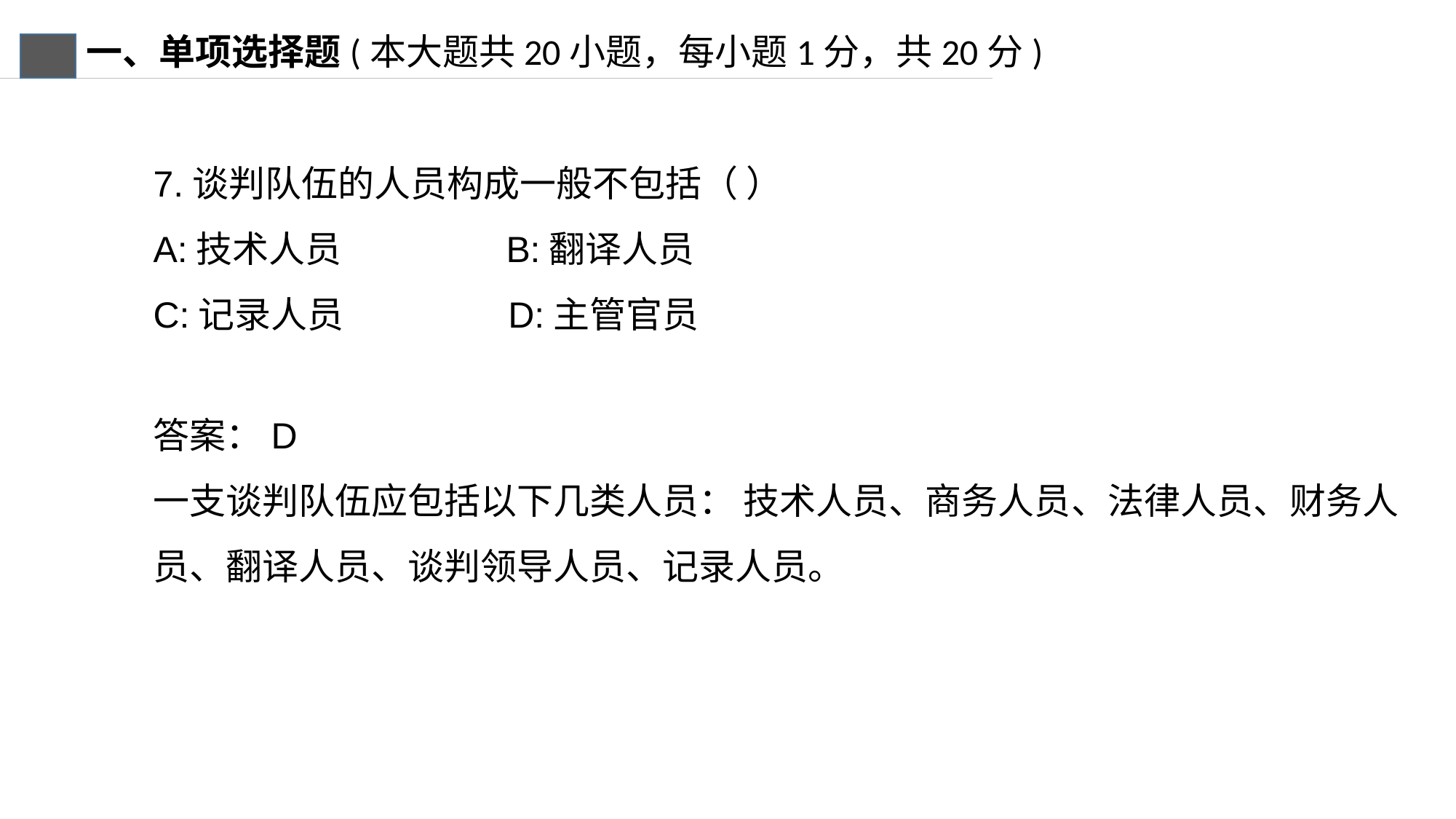

一、单项选择题(本大题共20小题，每小题1分，共20分)

7.谈判队伍的人员构成一般不包括（ ）
A:技术人员                   B:翻译人员
C:记录人员                   D:主管官员
答案：D
一支谈判队伍应包括以下几类人员： 技术人员、商务人员、法律人员、财务人员、翻译人员、谈判领导人员、记录人员。